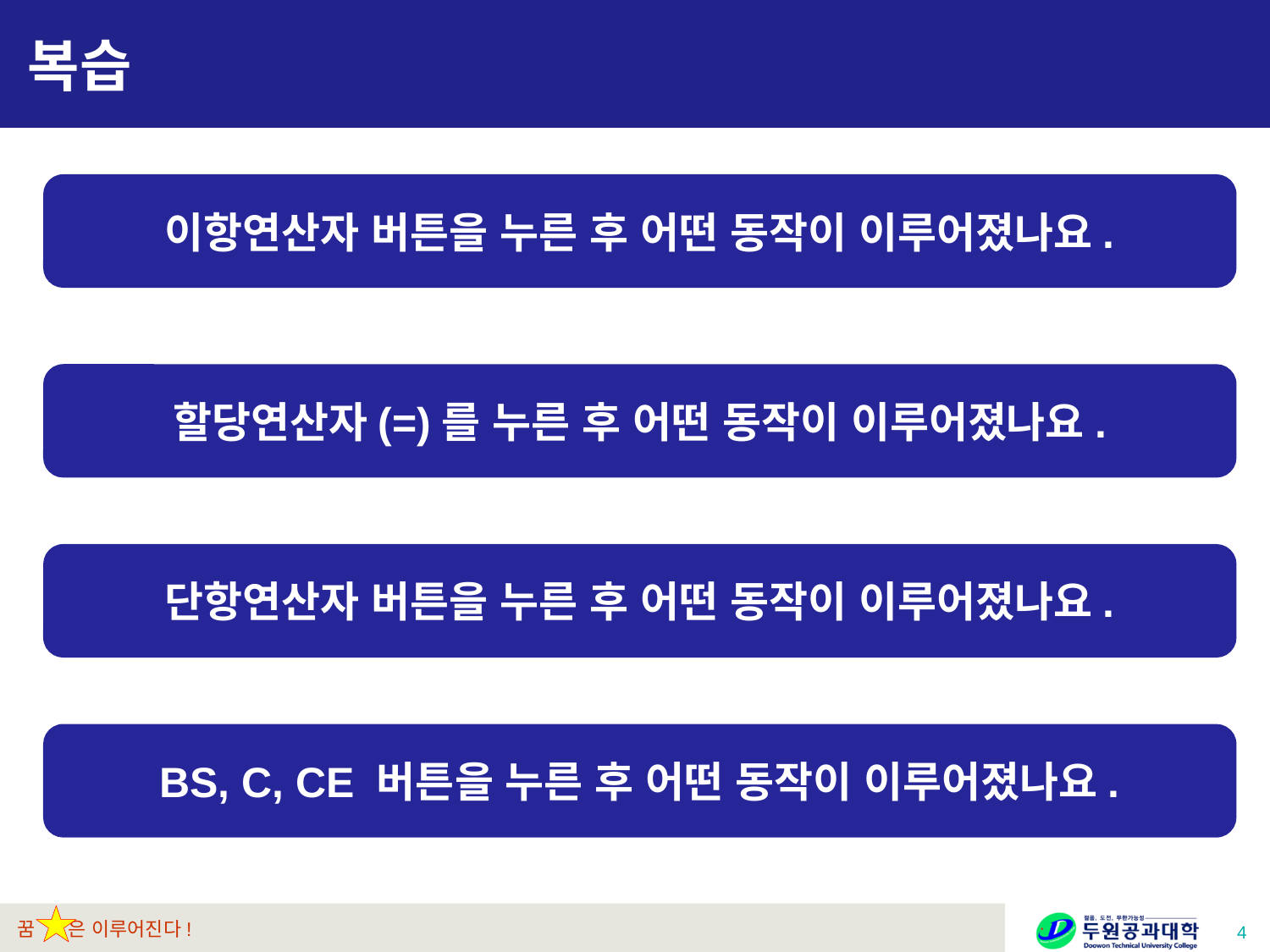

# 복습
이항연산자 버튼을 누른 후 어떤 동작이 이루어졌나요.
할당연산자(=)를 누른 후 어떤 동작이 이루어졌나요.
단항연산자 버튼을 누른 후 어떤 동작이 이루어졌나요.
BS, C, CE 버튼을 누른 후 어떤 동작이 이루어졌나요.
4